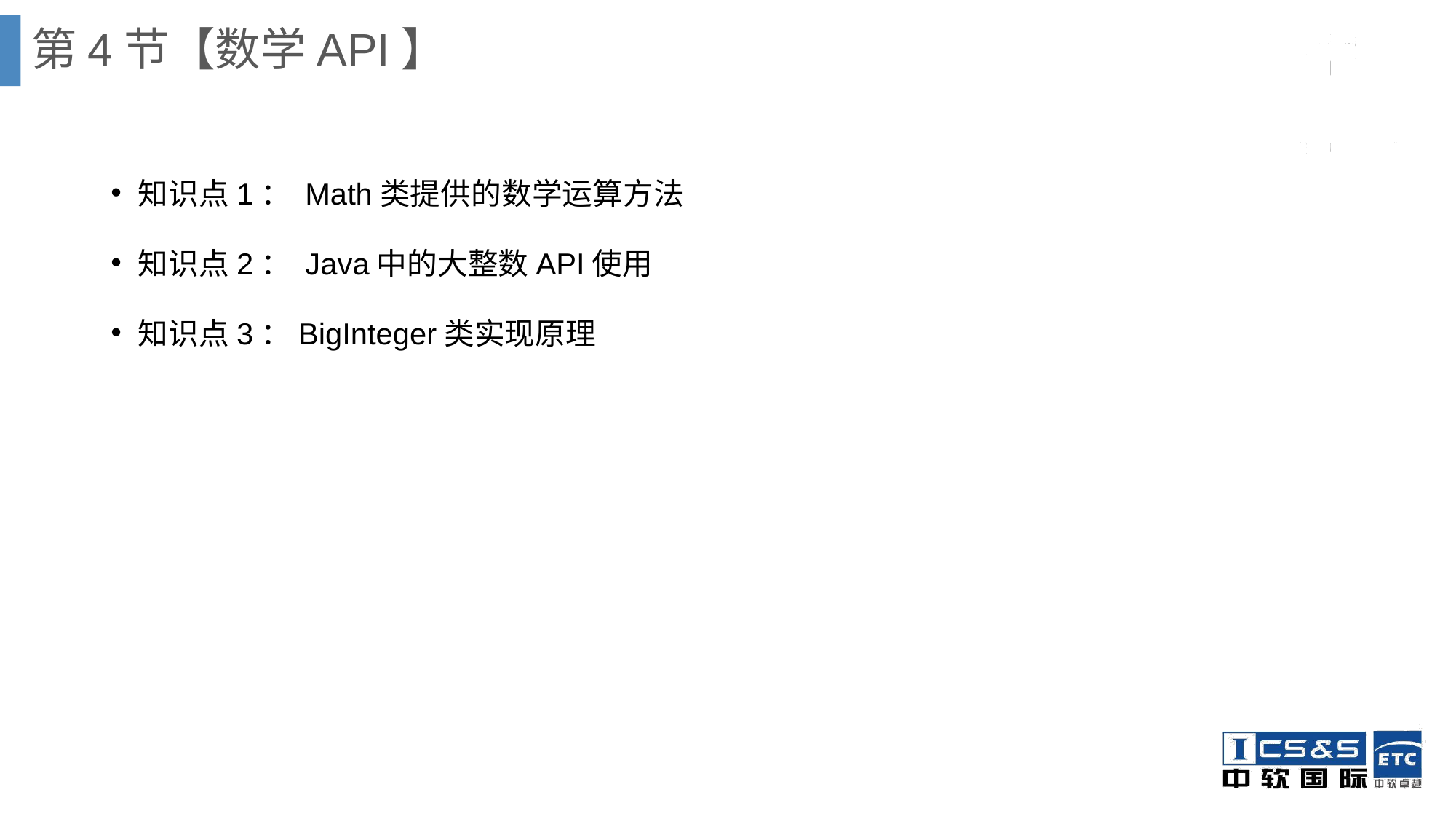

# 第4节【数学API】
知识点1： Math类提供的数学运算方法
知识点2： Java中的大整数API使用
知识点3：BigInteger类实现原理